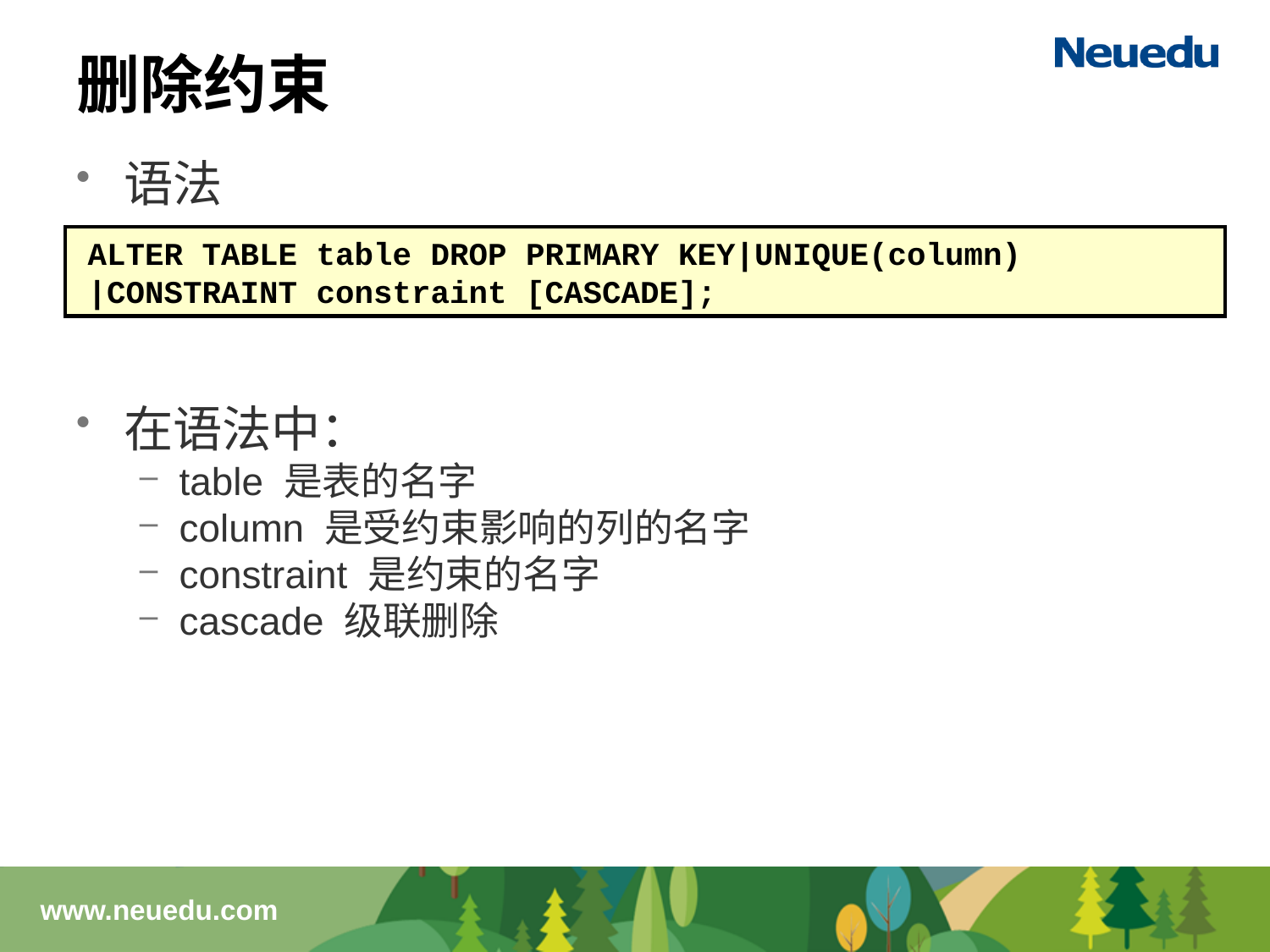

# 删除约束
语法

在语法中：
table 是表的名字
column 是受约束影响的列的名字
constraint 是约束的名字
cascade 级联删除

ALTER TABLE table DROP PRIMARY KEY|UNIQUE(column)
|CONSTRAINT constraint [CASCADE];